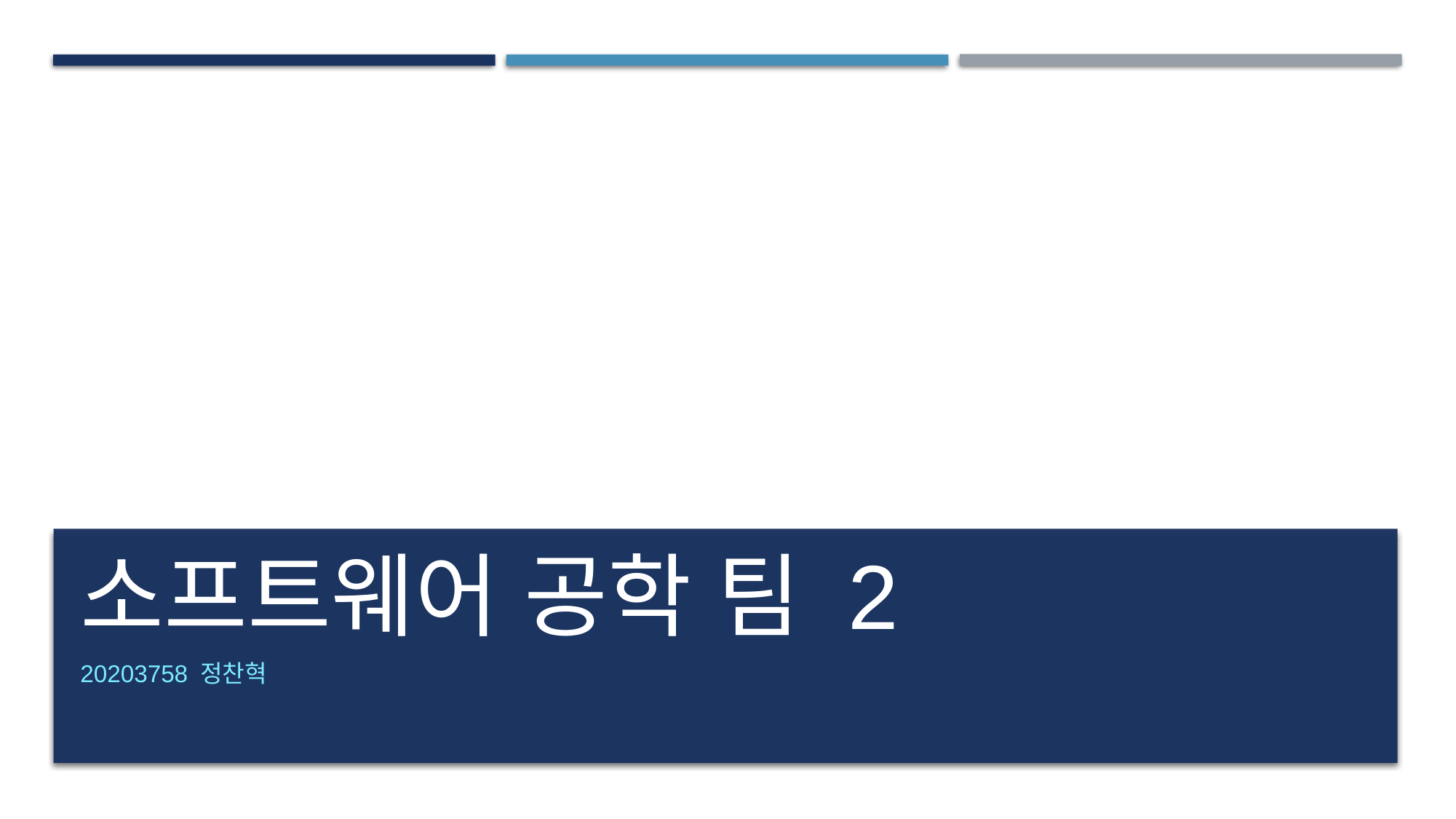

# 소프트웨어 공학 팀 2
20203758 정찬혁